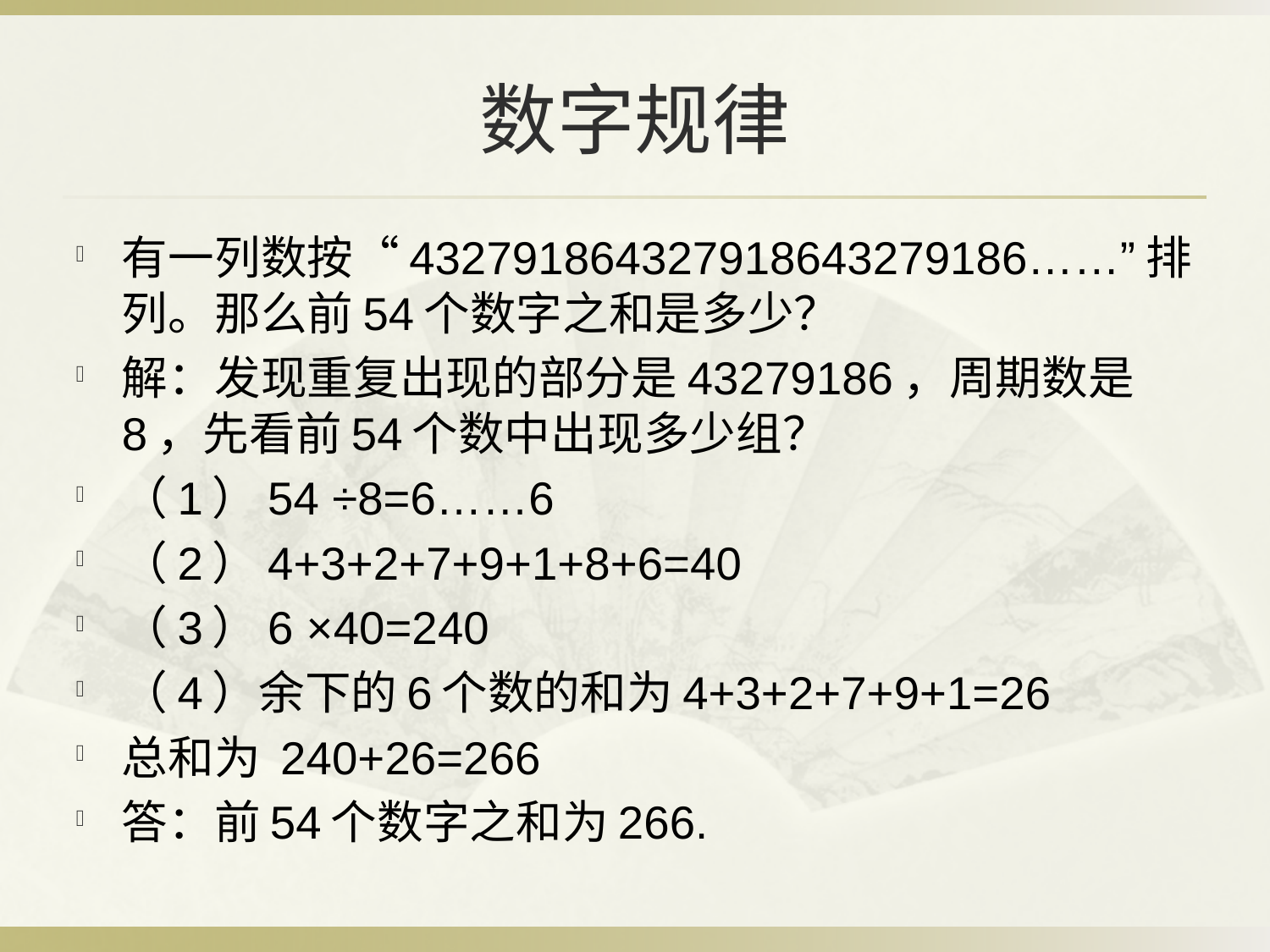

# 数字规律
有一列数按“432791864327918643279186……”排列。那么前54个数字之和是多少？
解：发现重复出现的部分是43279186，周期数是8，先看前54个数中出现多少组？
（1）54 ÷8=6……6
（2）4+3+2+7+9+1+8+6=40
（3）6 ×40=240
（4）余下的6个数的和为4+3+2+7+9+1=26
总和为 240+26=266
答：前54个数字之和为266.